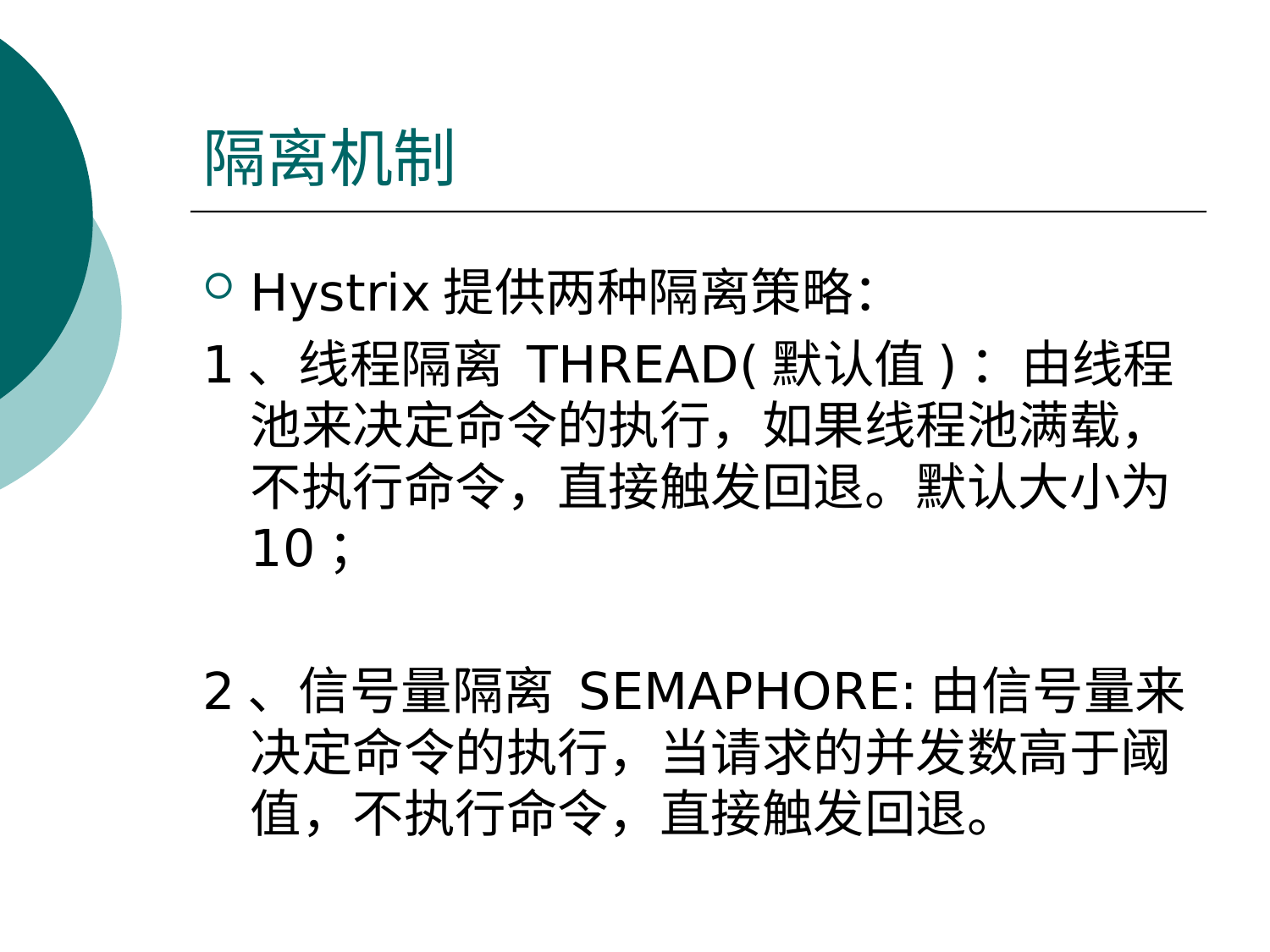

# 隔离机制
Hystrix提供两种隔离策略：
1、线程隔离 THREAD(默认值)：由线程池来决定命令的执行，如果线程池满载，不执行命令，直接触发回退。默认大小为10；

2、信号量隔离 SEMAPHORE:由信号量来决定命令的执行，当请求的并发数高于阈值，不执行命令，直接触发回退。